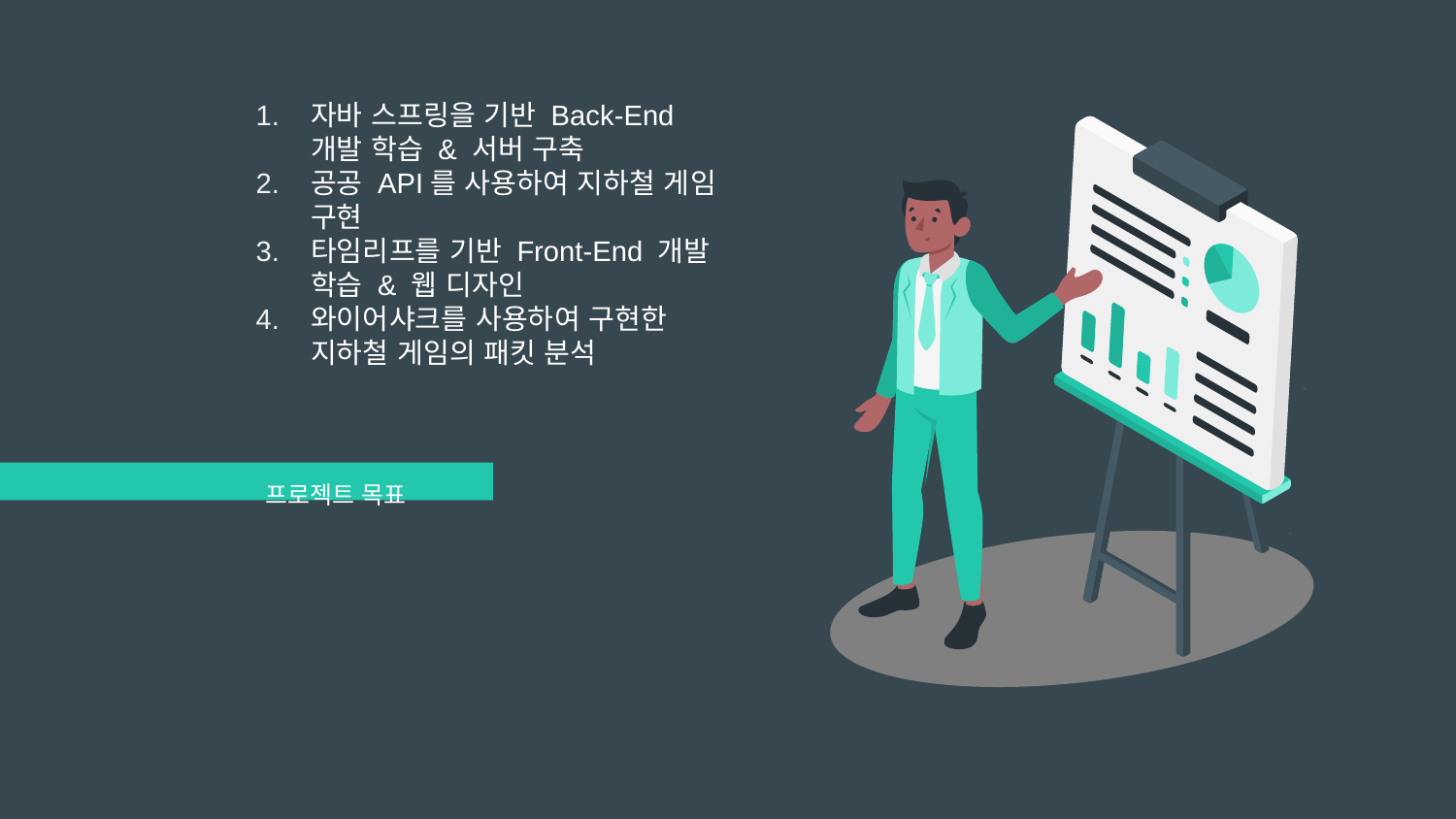

자바 스프링을 기반 Back-End 개발 학습 & 서버 구축
공공 API를 사용하여 지하철 게임 구현
타임리프를 기반 Front-End 개발 학습 & 웹 디자인
와이어샤크를 사용하여 구현한 지하철 게임의 패킷 분석

프로젝트 목표